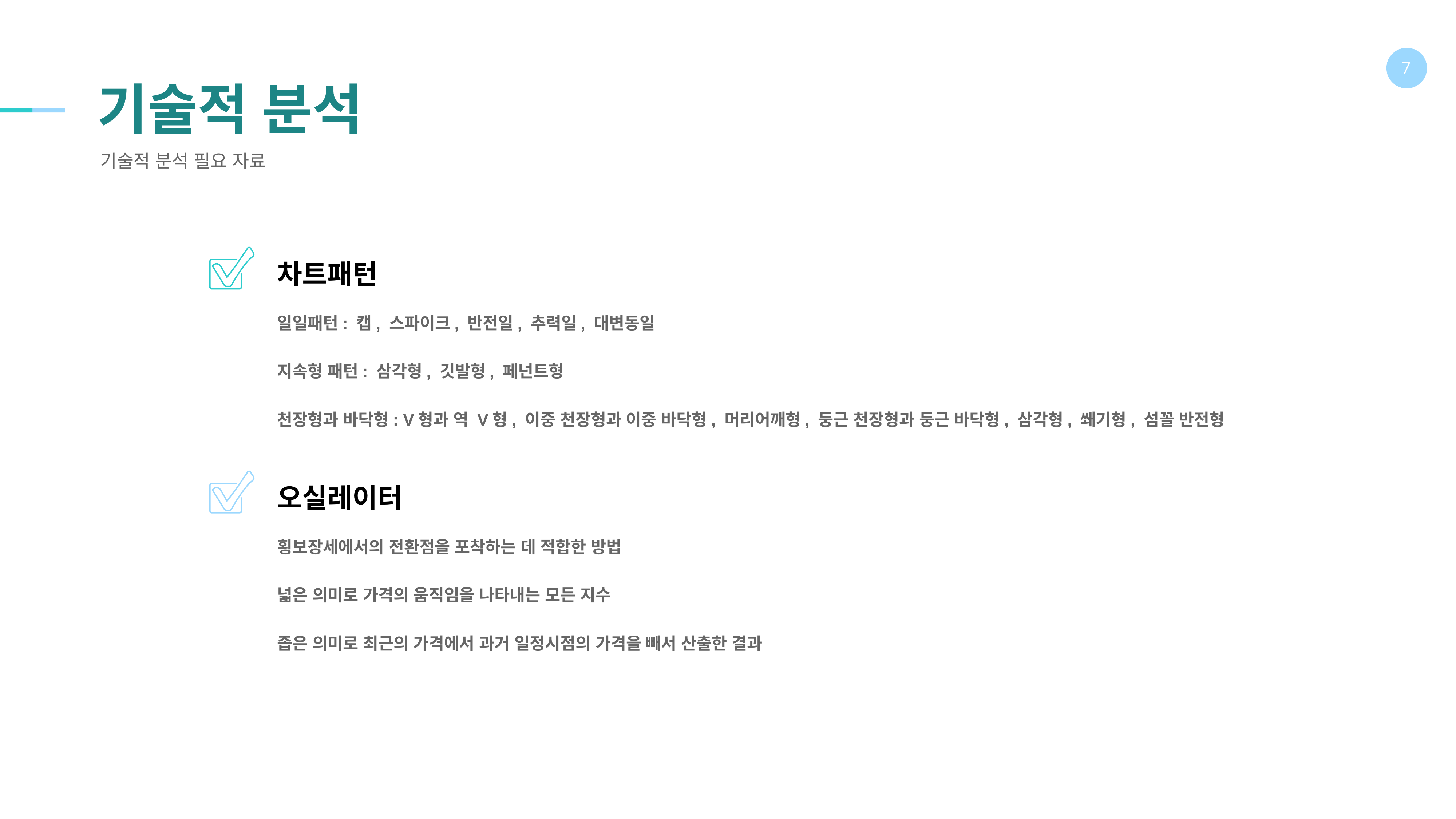

# 기술적 분석
기술적 분석 필요 자료

차트패턴
일일패턴: 캡, 스파이크, 반전일, 추력일, 대변동일
지속형 패턴: 삼각형, 깃발형, 페넌트형
천장형과 바닥형: V형과 역 V형, 이중 천장형과 이중 바닥형, 머리어깨형, 둥근 천장형과 둥근 바닥형, 삼각형, 쐐기형, 섬꼴 반전형

오실레이터
횡보장세에서의 전환점을 포착하는 데 적합한 방법
넓은 의미로 가격의 움직임을 나타내는 모든 지수
좁은 의미로 최근의 가격에서 과거 일정시점의 가격을 빼서 산출한 결과